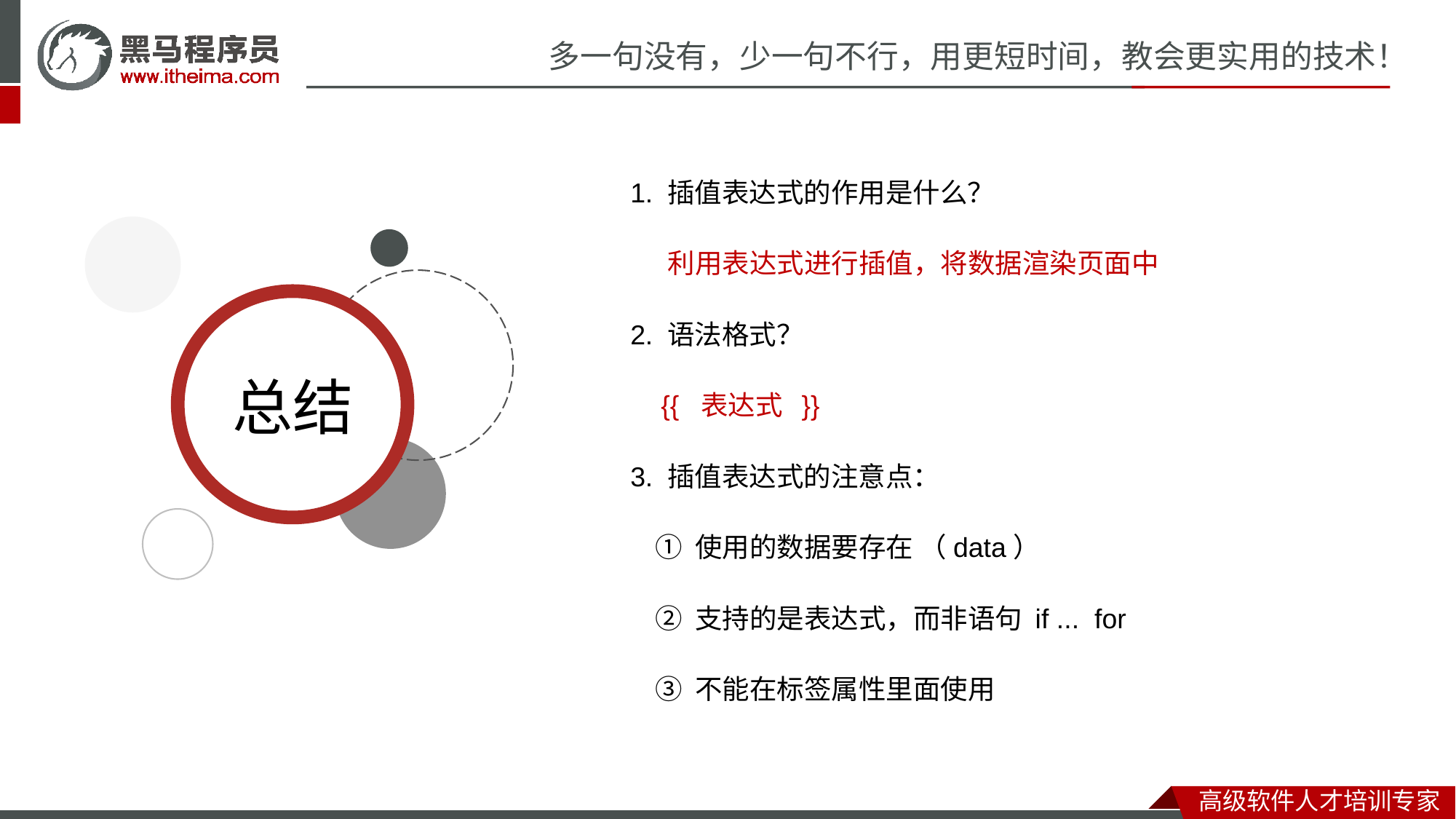

1. 插值表达式的作用是什么？
     利用表达式进行插值，将数据渲染页面中
2. 语法格式？
    {{  表达式  }}
3. 插值表达式的注意点：
    ① 使用的数据要存在 （data）
    ② 支持的是表达式，而非语句 if ...  for
    ③ 不能在标签属性里面使用